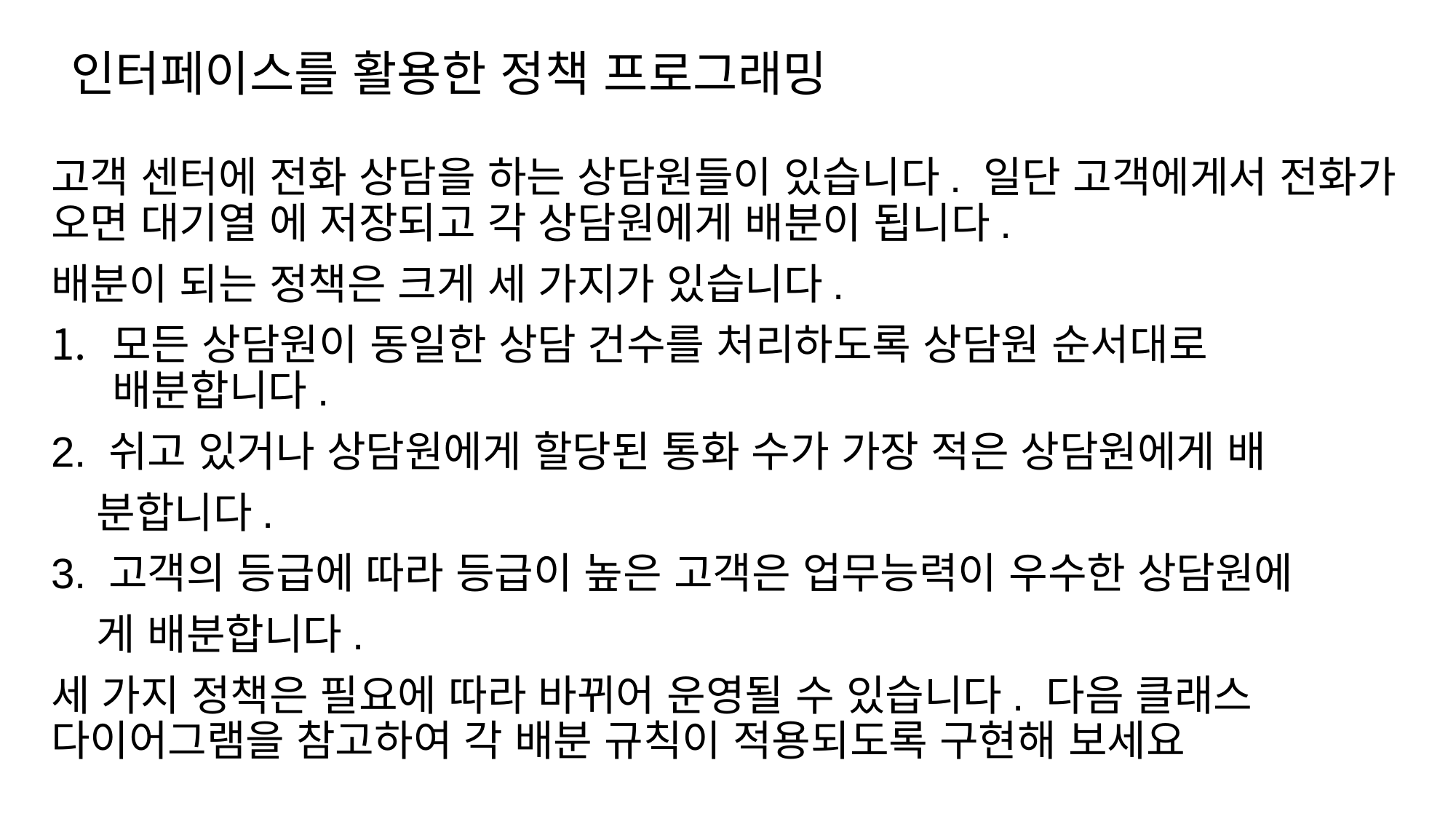

# 인터페이스를 활용한 정책 프로그래밍
고객 센터에 전화 상담을 하는 상담원들이 있습니다. 일단 고객에게서 전화가 오면 대기열 에 저장되고 각 상담원에게 배분이 됩니다.
배분이 되는 정책은 크게 세 가지가 있습니다.
모든 상담원이 동일한 상담 건수를 처리하도록 상담원 순서대로 배분합니다.
2. 쉬고 있거나 상담원에게 할당된 통화 수가 가장 적은 상담원에게 배
   분합니다.
3. 고객의 등급에 따라 등급이 높은 고객은 업무능력이 우수한 상담원에
   게 배분합니다.
세 가지 정책은 필요에 따라 바뀌어 운영될 수 있습니다. 다음 클래스   다이어그램을 참고하여 각 배분 규칙이 적용되도록 구현해 보세요